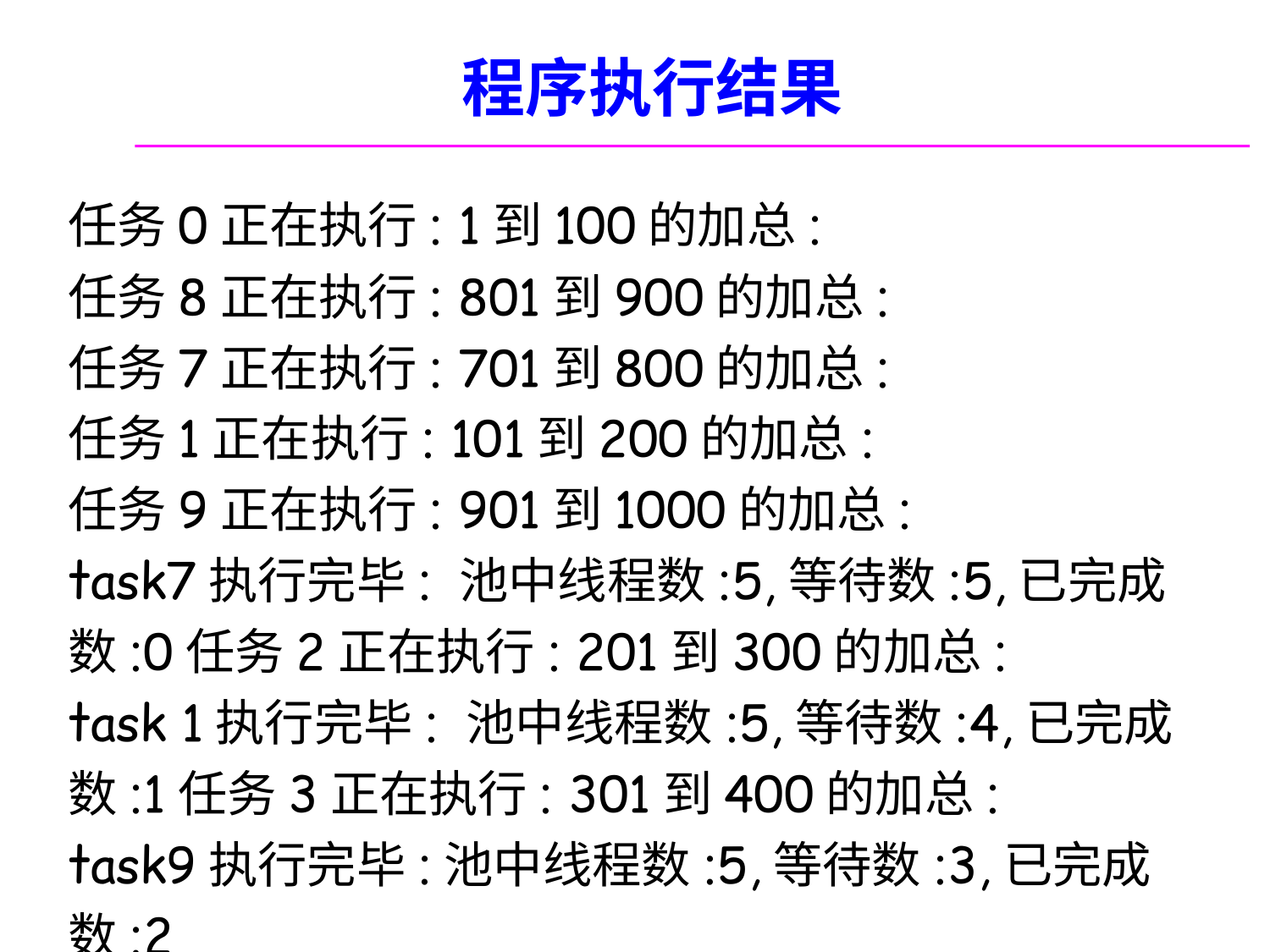

# 程序执行结果
任务0正在执行: 1到100的加总:
任务8正在执行: 801到900的加总:
任务7正在执行: 701到800的加总:
任务1正在执行: 101到200的加总:
任务9正在执行: 901到1000的加总:
task7执行完毕: 池中线程数:5,等待数:5,已完成数:0任务2正在执行: 201到300的加总:
task 1执行完毕: 池中线程数:5,等待数:4,已完成数:1任务3正在执行: 301到400的加总:
task9执行完毕:池中线程数:5,等待数:3,已完成数:2

73